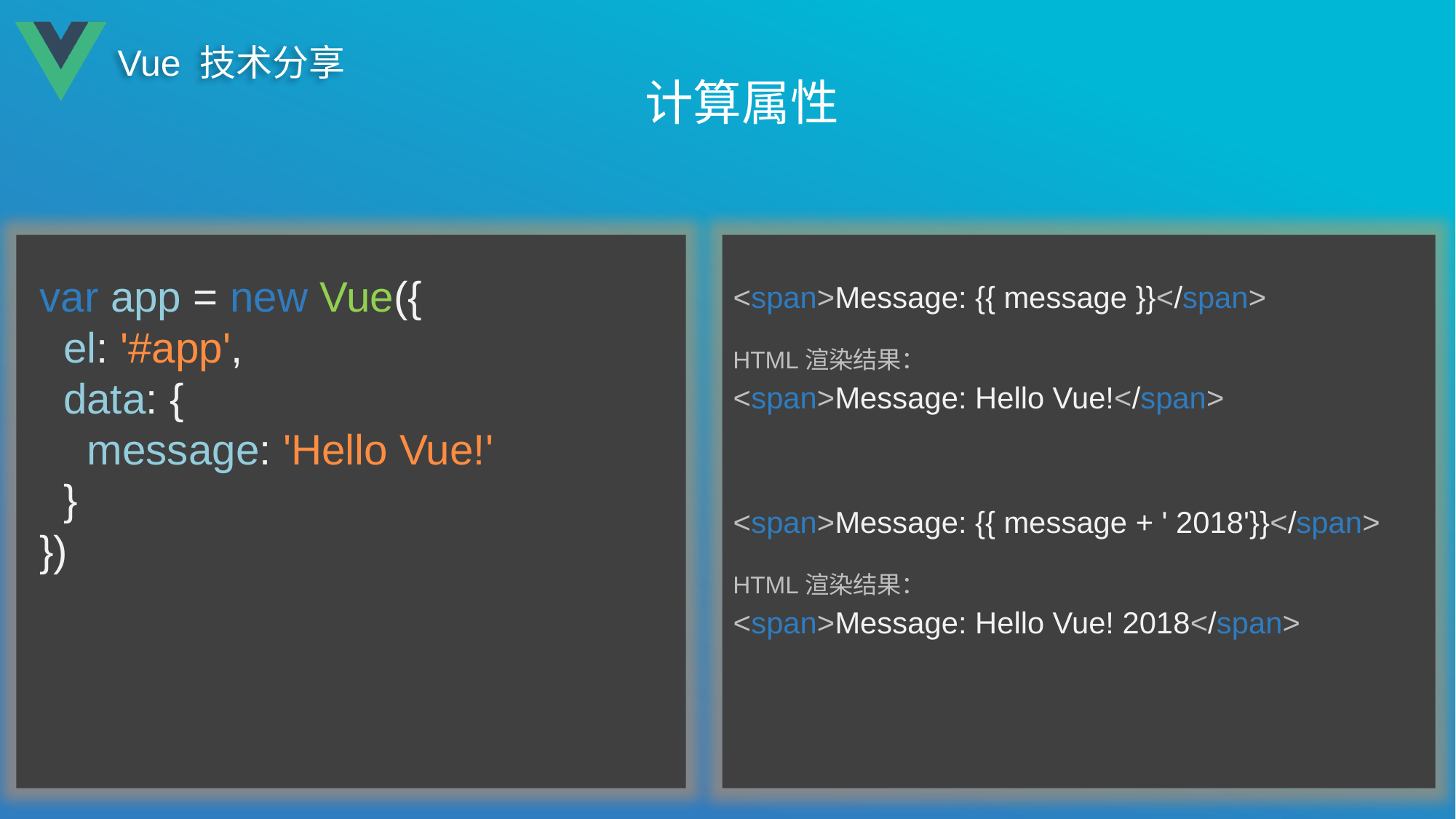

# 计算属性

var app = new Vue({
  el: '#app',
  data: {
    message: 'Hello Vue!'
  }
})
<span>Message: {{ message }}</span>
HTML渲染结果：
<span>Message: Hello Vue!</span>
<span>Message: {{ message + ' 2018'}}</span>
HTML渲染结果：
<span>Message: Hello Vue! 2018</span>